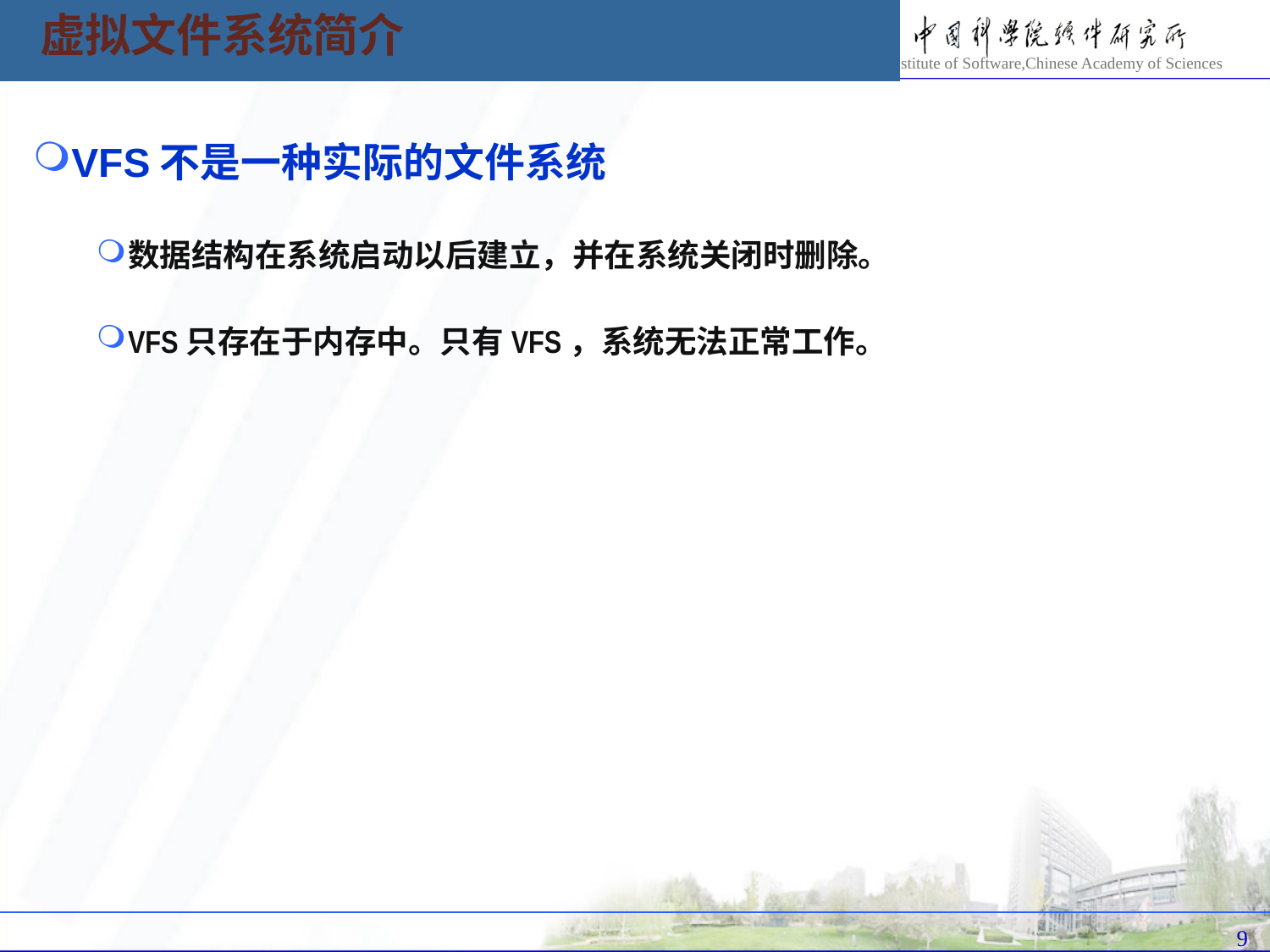

虚拟文件系统简介
VFS不是一种实际的文件系统

数据结构在系统启动以后建立，并在系统关闭时删除。

VFS只存在于内存中。只有VFS，系统无法正常工作。

9